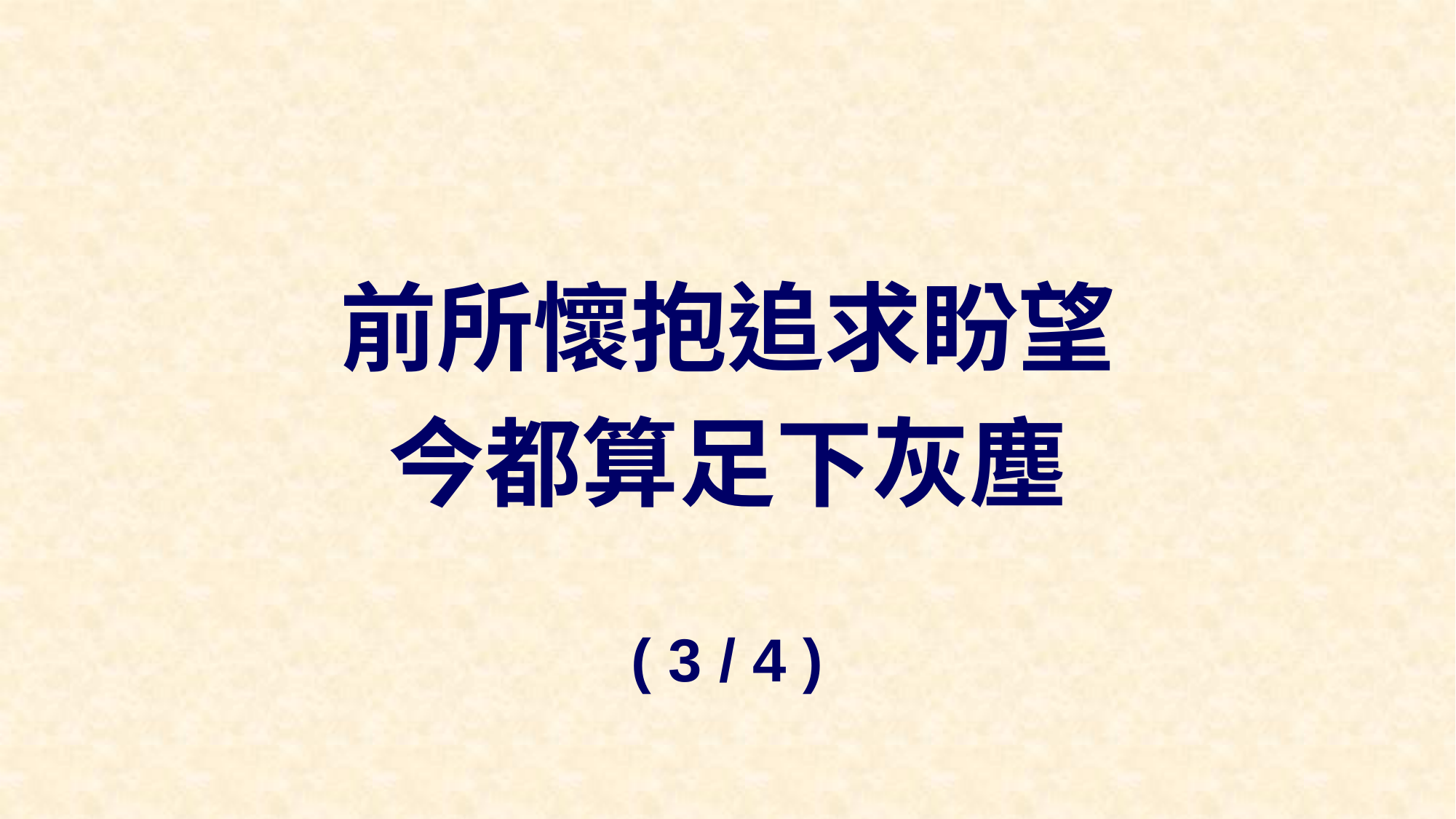

前所懷抱追求盼望
今都算足下灰塵
( 3 / 4 )